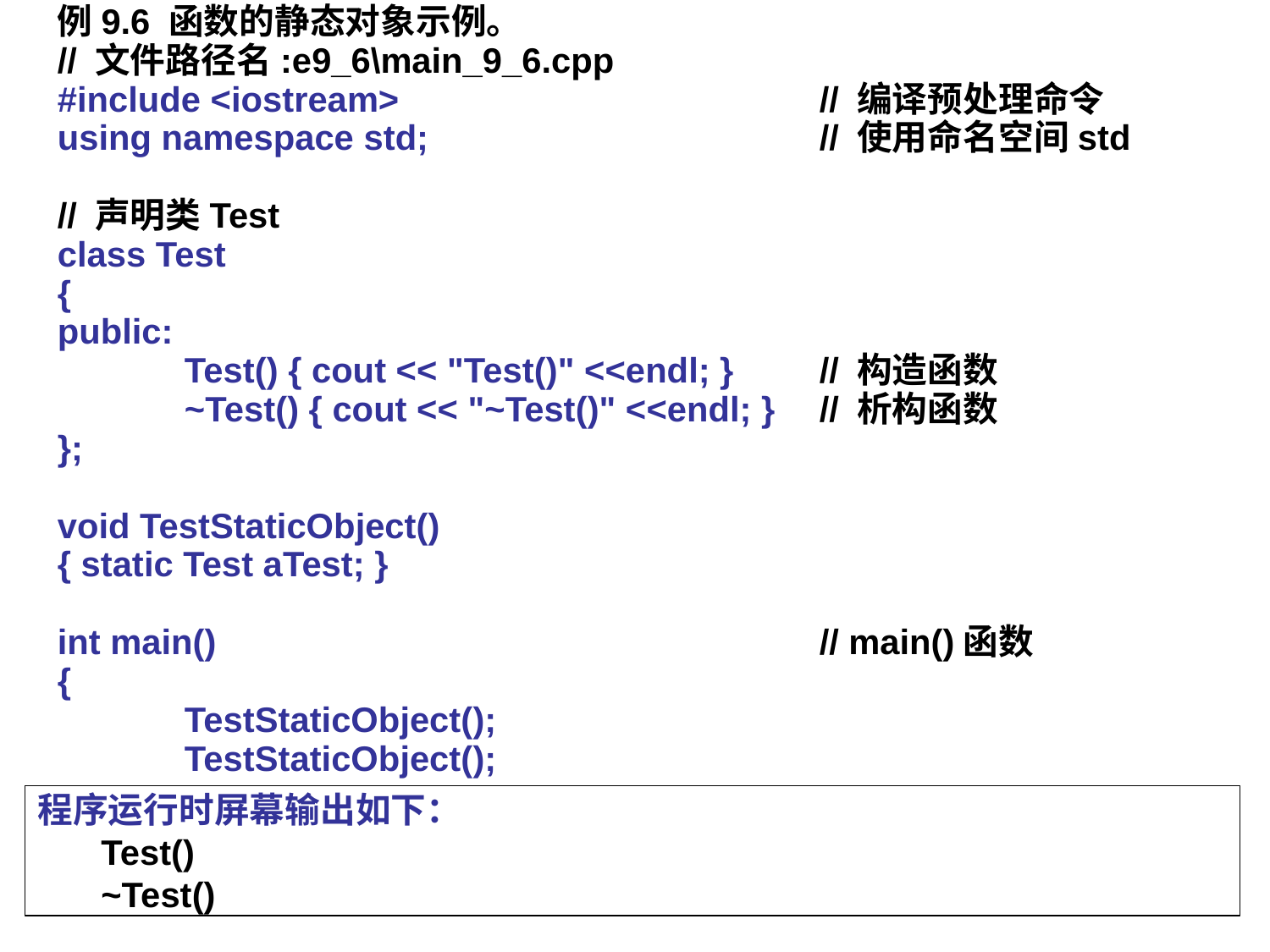

例9.6 函数的静态对象示例。
// 文件路径名:e9_6\main_9_6.cpp
#include <iostream>               			// 编译预处理命令
using namespace std;				// 使用命名空间std

// 声明类Test
class Test
{
public:
	Test() { cout << "Test()" <<endl; }	// 构造函数
	~Test() { cout << "~Test()" <<endl; }	// 析构函数
};

void TestStaticObject()
{ static Test aTest; }

int main()					// main()函数
{
	TestStaticObject();
	TestStaticObject();

	return 0;				// 返回操作系统
}
程序运行时屏幕输出如下：
Test()
~Test()